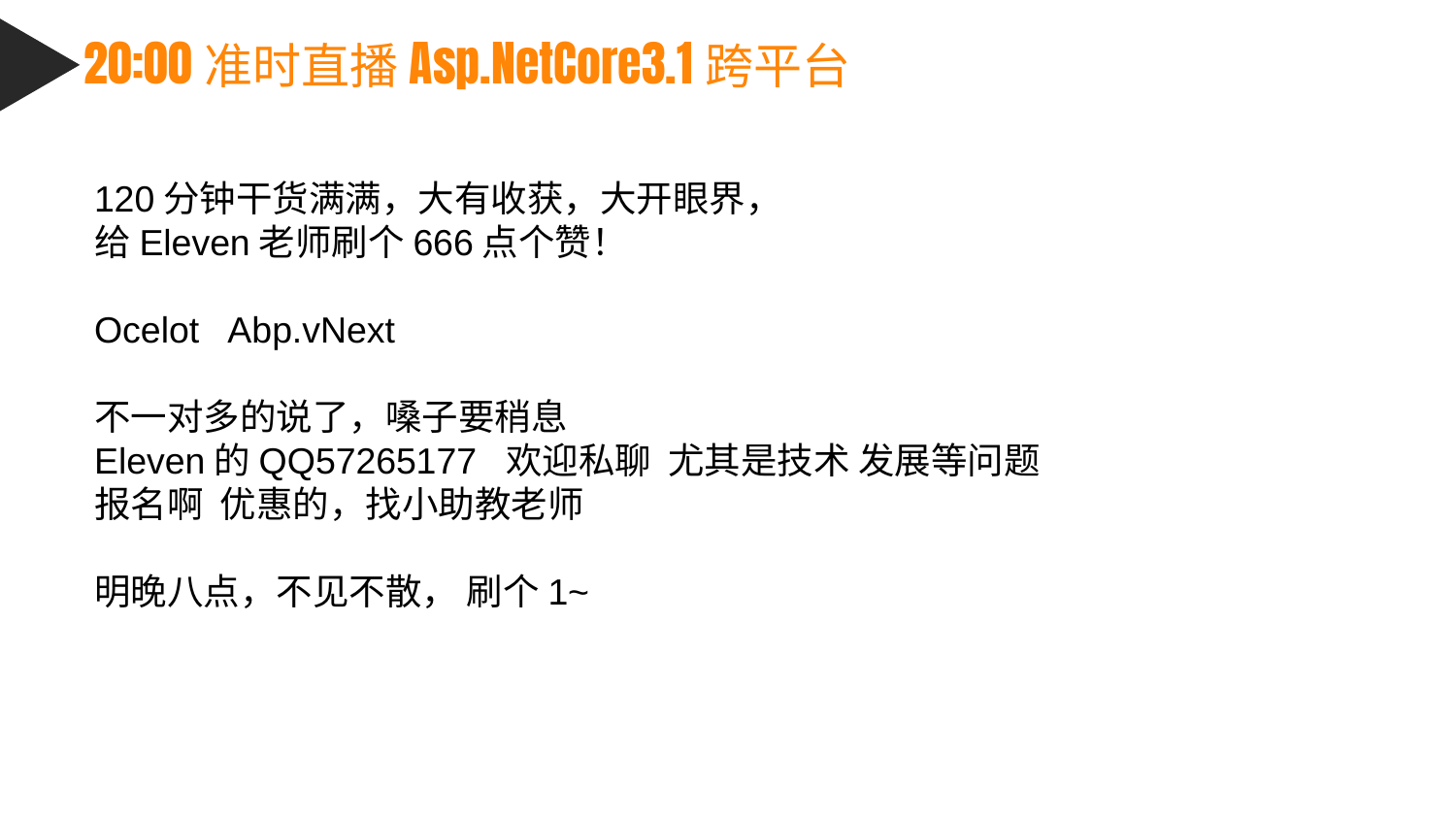

20:00准时直播Asp.NetCore3.1跨平台
120分钟干货满满，大有收获，大开眼界，
给Eleven老师刷个666点个赞！

Ocelot   Abp.vNext

不一对多的说了，嗓子要稍息
Eleven的QQ57265177  欢迎私聊  尤其是技术 发展等问题
报名啊  优惠的，找小助教老师

明晚八点，不见不散， 刷个1~